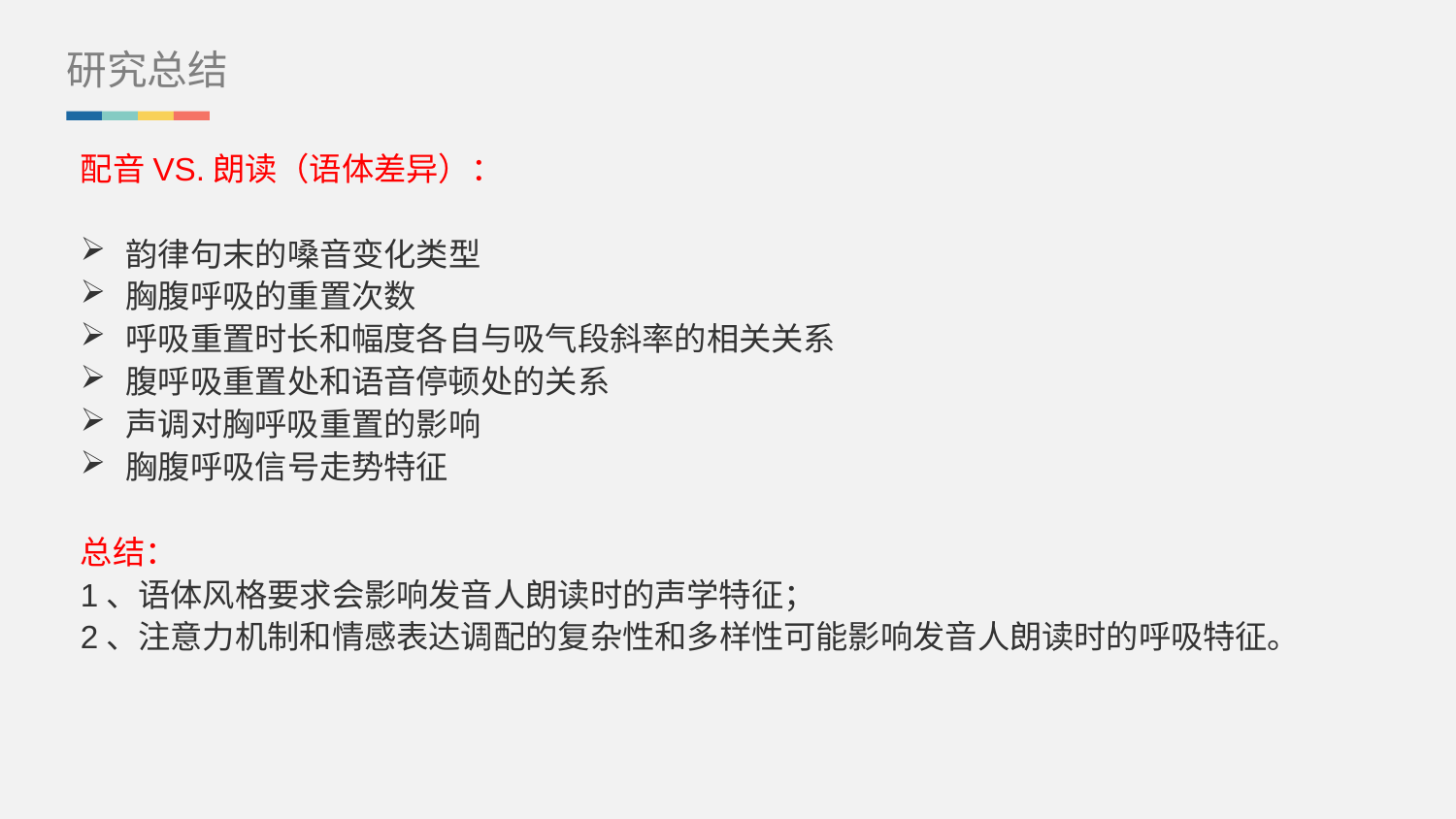

研究总结

配音VS.朗读（语体差异）：

韵律句末的嗓音变化类型
胸腹呼吸的重置次数
呼吸重置时长和幅度各自与吸气段斜率的相关关系
腹呼吸重置处和语音停顿处的关系
声调对胸呼吸重置的影响
胸腹呼吸信号走势特征

总结：
1、语体风格要求会影响发音人朗读时的声学特征；
2、注意力机制和情感表达调配的复杂性和多样性可能影响发音人朗读时的呼吸特征。